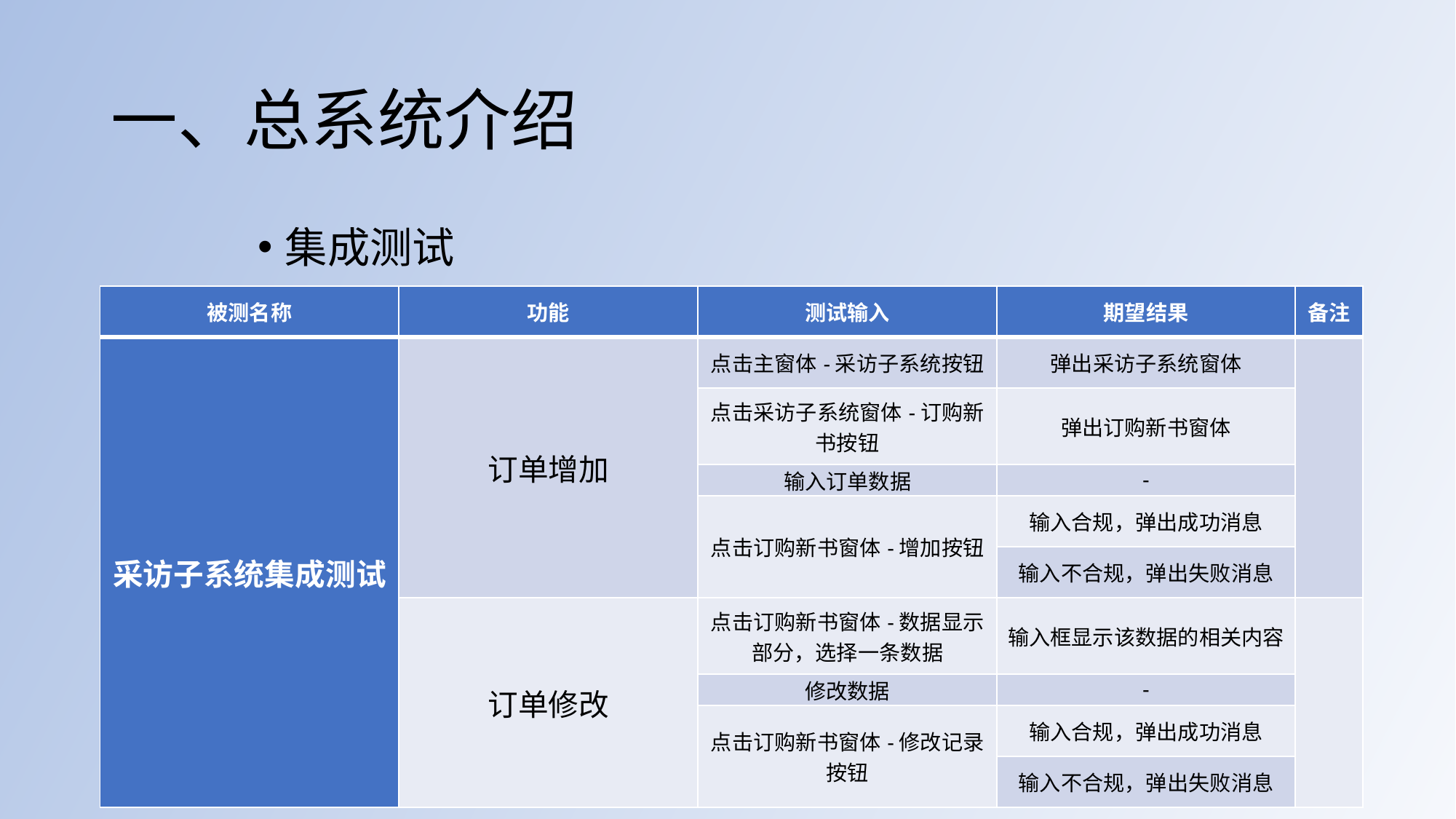

# 一、总系统介绍
集成测试
| 被测名称 | 功能 | 测试输入 | 期望结果 | 备注 |
| --- | --- | --- | --- | --- |
| 采访子系统集成测试 | 订单增加 | 点击主窗体-采访子系统按钮 | 弹出采访子系统窗体 |  |
|  |  | 点击采访子系统窗体-订购新书按钮 | 弹出订购新书窗体 |  |
|  |  | 输入订单数据 | - |  |
|  |  | 点击订购新书窗体-增加按钮 | 输入合规，弹出成功消息 |  |
|  |  |  | 输入不合规，弹出失败消息 |  |
|  | 订单修改 | 点击订购新书窗体-数据显示部分，选择一条数据 | 输入框显示该数据的相关内容 |  |
|  |  | 修改数据 | - |  |
|  |  | 点击订购新书窗体-修改记录按钮 | 输入合规，弹出成功消息 |  |
|  |  |  | 输入不合规，弹出失败消息 |  |